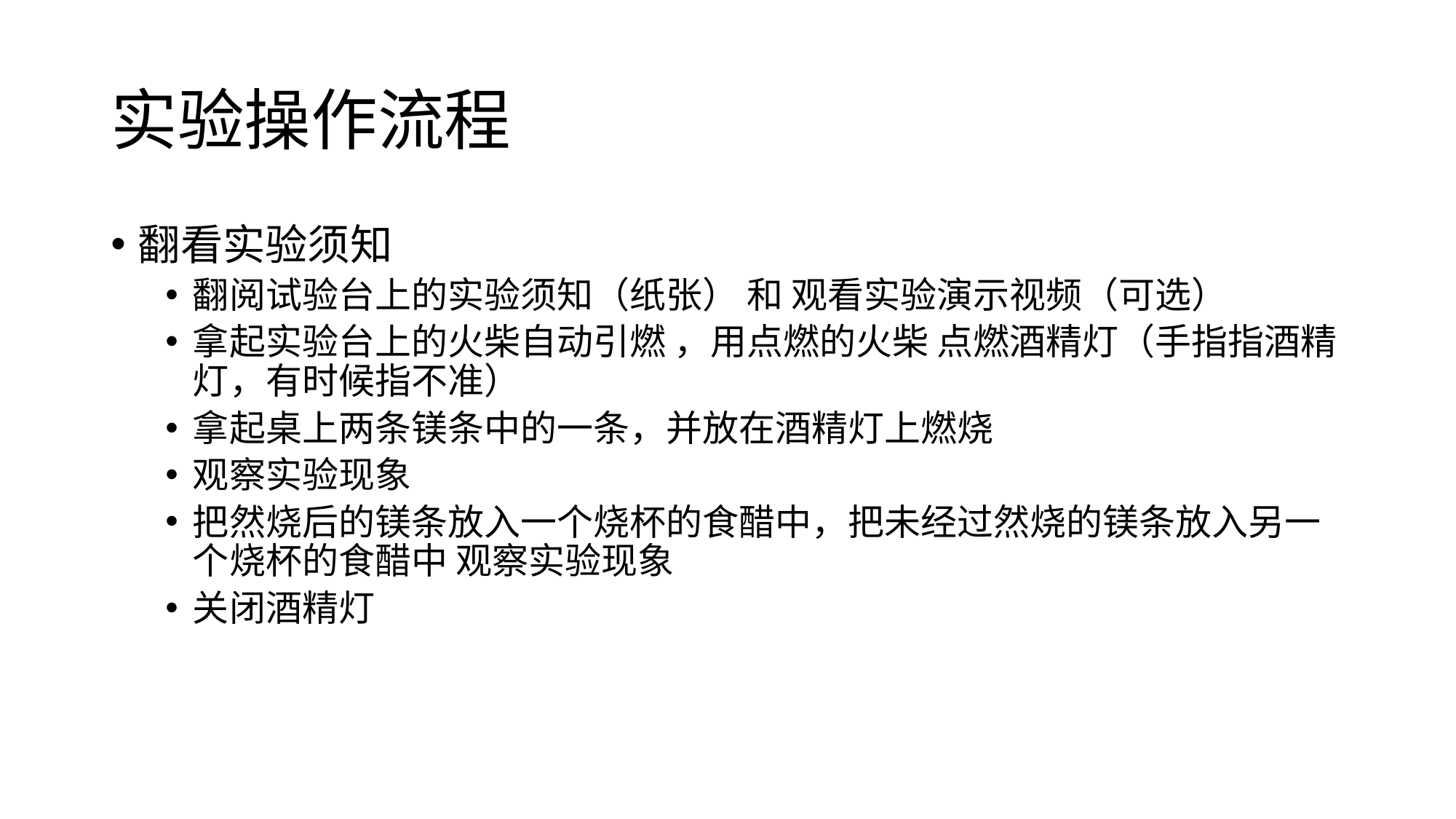

# 实验操作流程
翻看实验须知
翻阅试验台上的实验须知（纸张） 和 观看实验演示视频（可选）
拿起实验台上的火柴自动引燃 ，用点燃的火柴 点燃酒精灯（手指指酒精灯，有时候指不准）
拿起桌上两条镁条中的一条，并放在酒精灯上燃烧
观察实验现象
把然烧后的镁条放入一个烧杯的食醋中，把未经过然烧的镁条放入另一个烧杯的食醋中 观察实验现象
关闭酒精灯